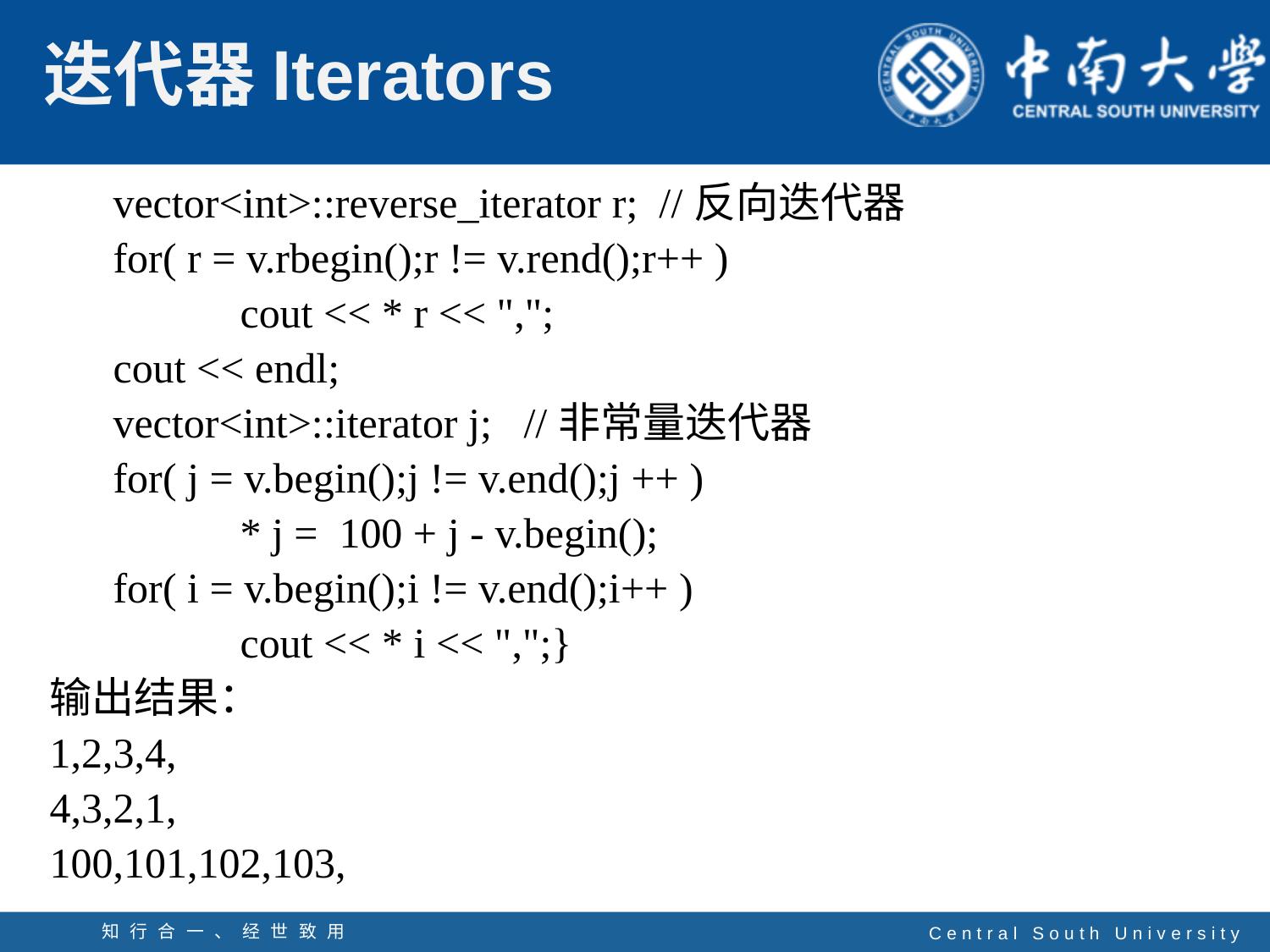

vector<int>::reverse_iterator r;  //反向迭代器
	for( r = v.rbegin();r != v.rend();r++ )
		cout << * r << ",";
	cout << endl;
	vector<int>::iterator j;   //非常量迭代器
	for( j = v.begin();j != v.end();j ++ )
		* j =  100 + j - v.begin();
	for( i = v.begin();i != v.end();i++ )
		cout << * i << ",";}
输出结果：
1,2,3,4,
4,3,2,1,
100,101,102,103,

知行合一、经世致用
自强不息 厚德载物
Central South University
52